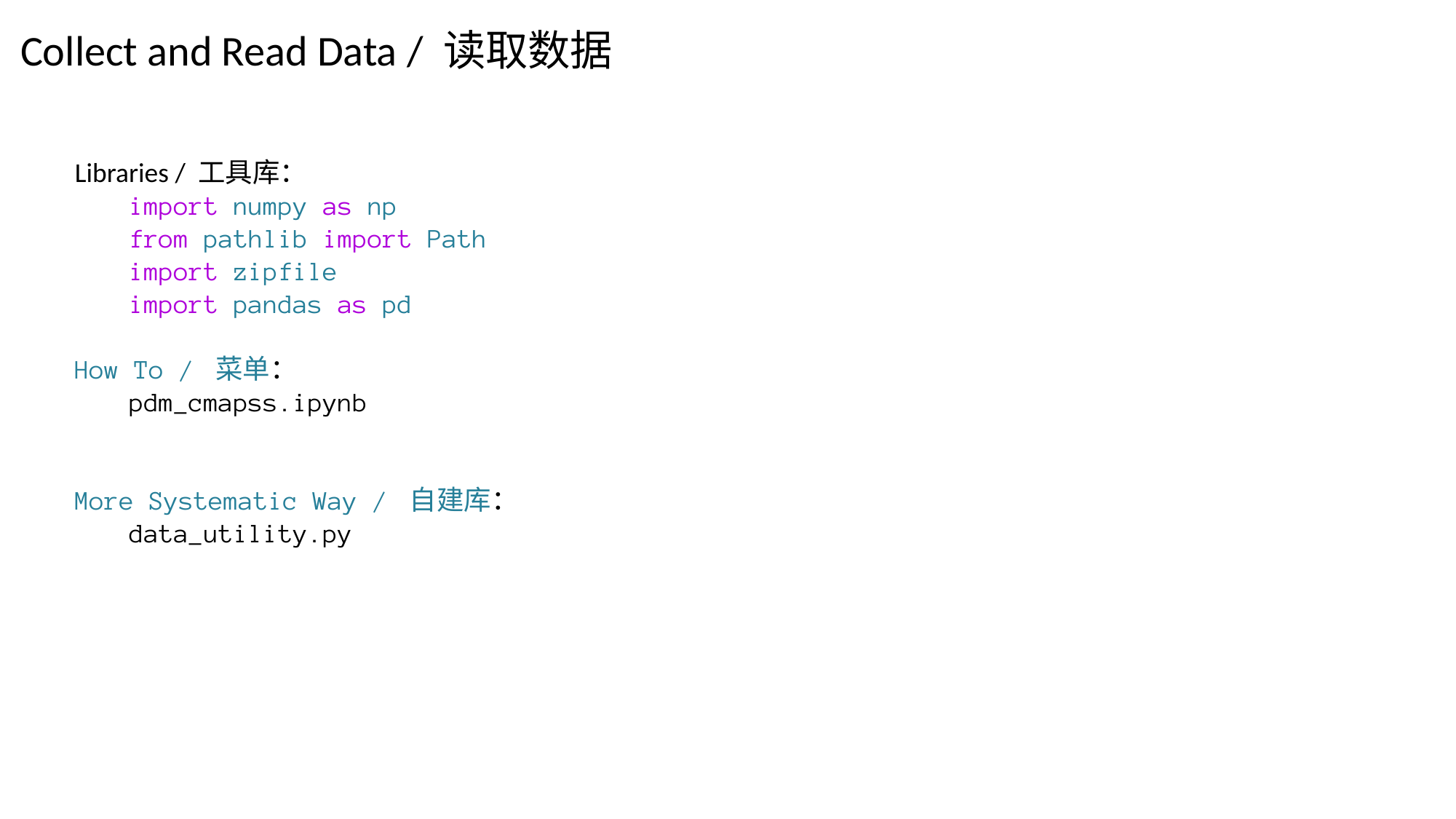

Collect and Read Data / 读取数据
Libraries / 工具库：
import numpy as np
from pathlib import Path
import zipfile
import pandas as pd

How To / 菜单：
pdm_cmapss.ipynb

More Systematic Way / 自建库：
data_utility.py